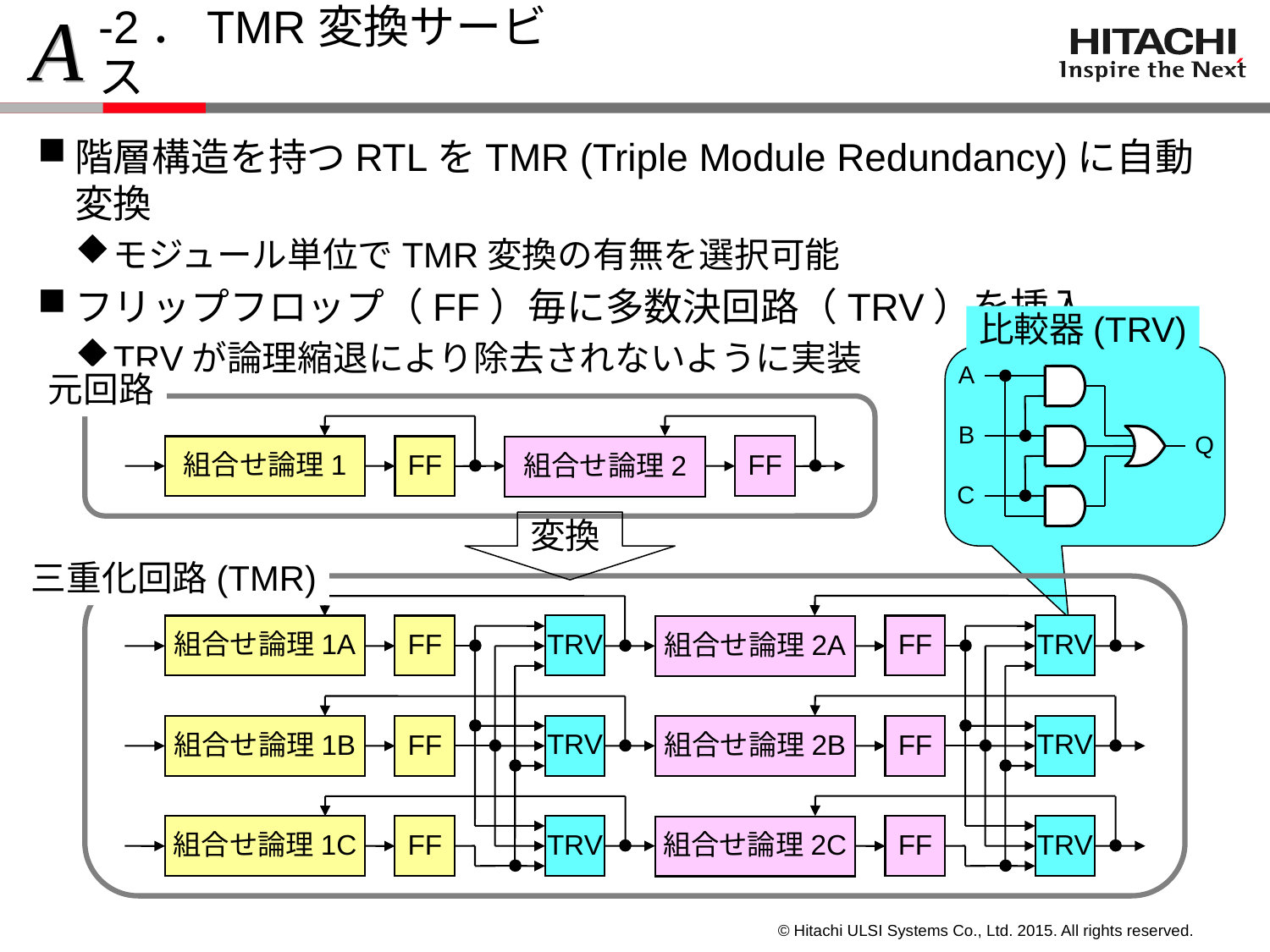

A
# -2．TMR変換サービス
階層構造を持つRTLをTMR (Triple Module Redundancy)に自動変換
モジュール単位でTMR変換の有無を選択可能
フリップフロップ（FF）毎に多数決回路（TRV）を挿入
TRVが論理縮退により除去されないように実装
比較器(TRV)

A
元回路

B

Q
FF
組合せ論理1
FF
組合せ論理2

C

変換
三重化回路(TMR)

TRV
TRV
組合せ論理1A
FF
FF
組合せ論理2A

TRV
TRV
組合せ論理1B
FF
FF

組合せ論理2B

TRV
TRV
組合せ論理1C
FF
FF
組合せ論理2C